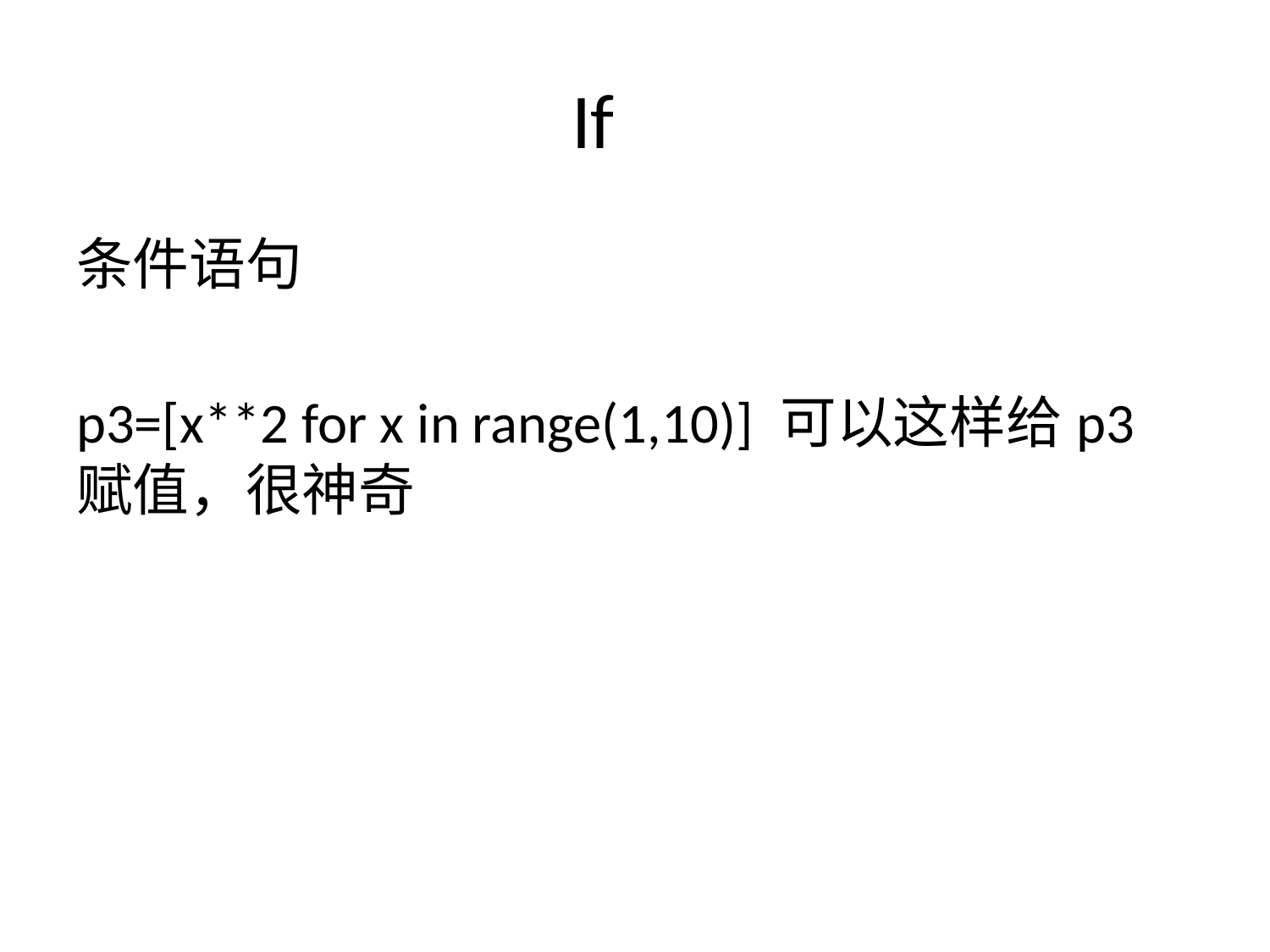

# If
条件语句

p3=[x**2 for x in range(1,10)] 可以这样给p3赋值，很神奇